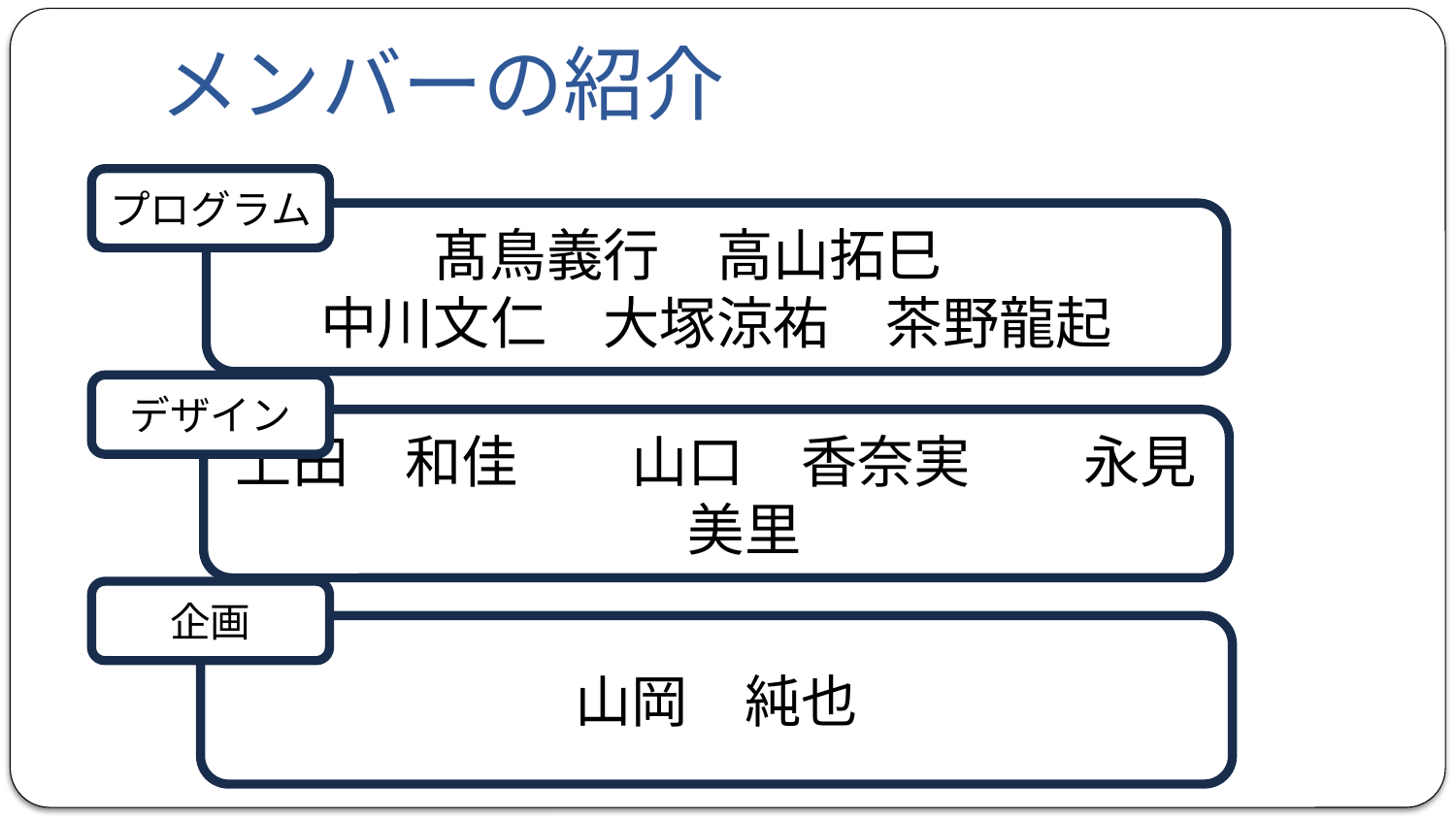

# メンバーの紹介
プログラム
髙鳥義行　高山拓巳
中川文仁　大塚涼祐　茶野龍起
デザイン
上田　和佳　　山口　香奈実　　永見　美里
企画
山岡　純也